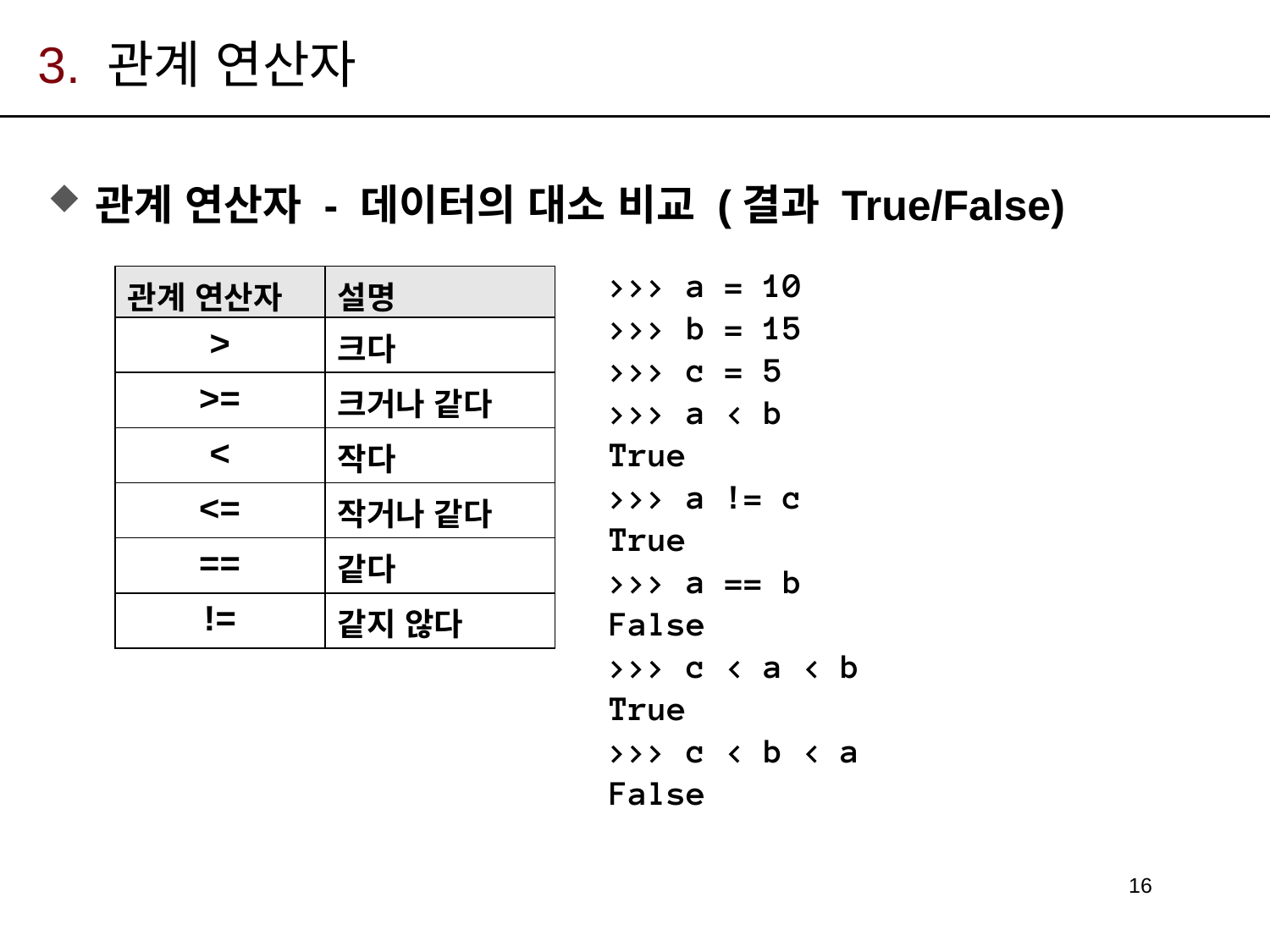

# 3. 관계 연산자
관계 연산자 - 데이터의 대소 비교 (결과 True/False)
>>> a = 10
>>> b = 15
>>> c = 5
>>> a < b
True
>>> a != c
True
>>> a == b
False
>>> c < a < b
True
>>> c < b < a
False
| 관계 연산자 | 설명 |
| --- | --- |
| > | 크다 |
| >= | 크거나 같다 |
| < | 작다 |
| <= | 작거나 같다 |
| == | 같다 |
| != | 같지 않다 |
16